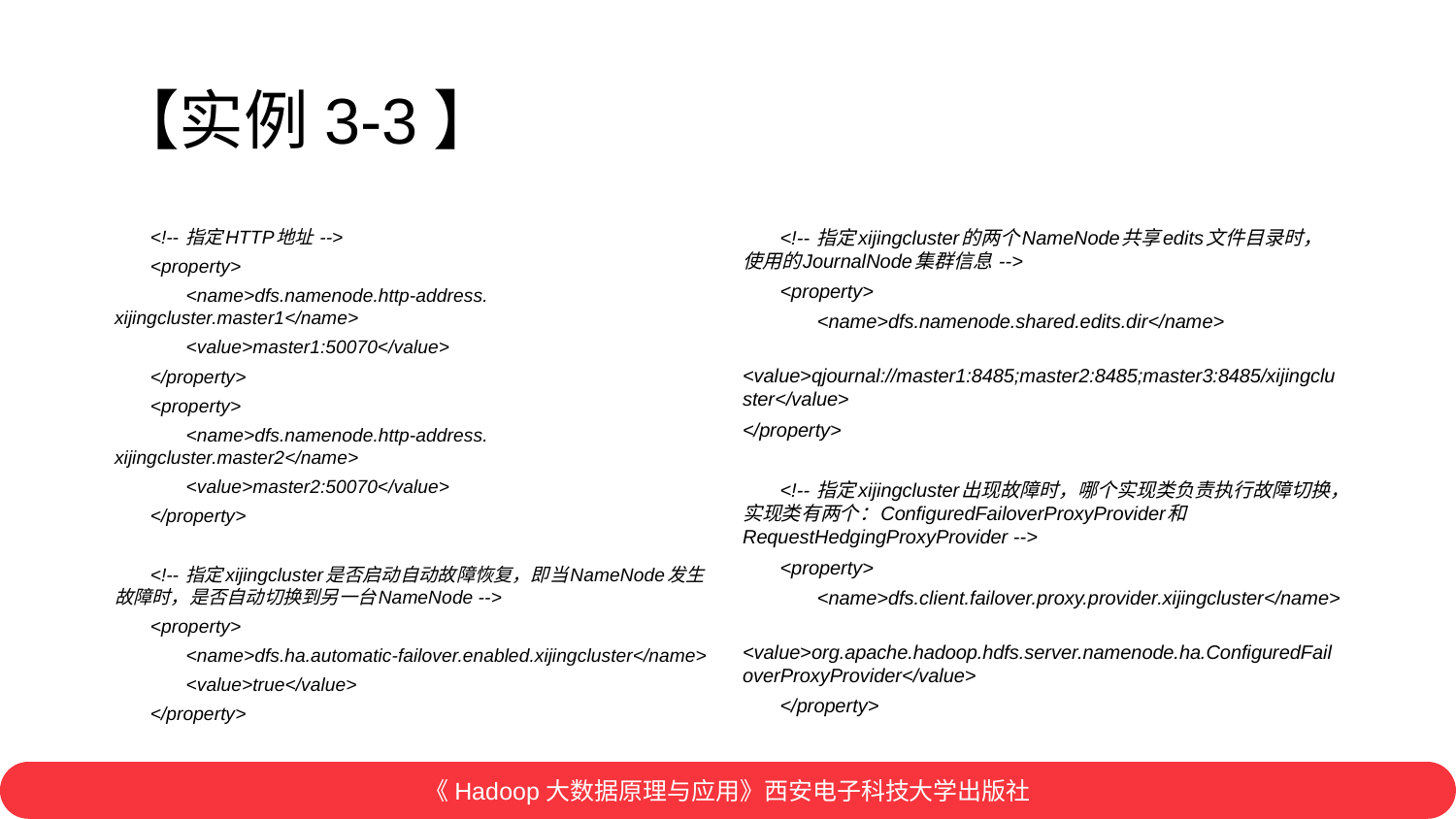

# 【实例3-3】
       <!-- 指定HTTP地址 -->
       <property>
              <name>dfs.namenode.http-address. xijingcluster.master1</name>
              <value>master1:50070</value>
       </property>
       <property>
              <name>dfs.namenode.http-address. xijingcluster.master2</name>
              <value>master2:50070</value>
       </property>

       <!-- 指定xijingcluster是否启动自动故障恢复，即当NameNode发生故障时，是否自动切换到另一台NameNode -->
       <property>
              <name>dfs.ha.automatic-failover.enabled.xijingcluster</name>
              <value>true</value>
       </property>
       <!-- 指定xijingcluster的两个NameNode共享edits文件目录时，使用的JournalNode集群信息 -->
       <property>
              <name>dfs.namenode.shared.edits.dir</name>
              <value>qjournal://master1:8485;master2:8485;master3:8485/xijingcluster</value>
</property>

       <!-- 指定xijingcluster出现故障时，哪个实现类负责执行故障切换，实现类有两个：ConfiguredFailoverProxyProvider和RequestHedgingProxyProvider -->
       <property>
              <name>dfs.client.failover.proxy.provider.xijingcluster</name>
              <value>org.apache.hadoop.hdfs.server.namenode.ha.ConfiguredFailoverProxyProvider</value>
       </property>